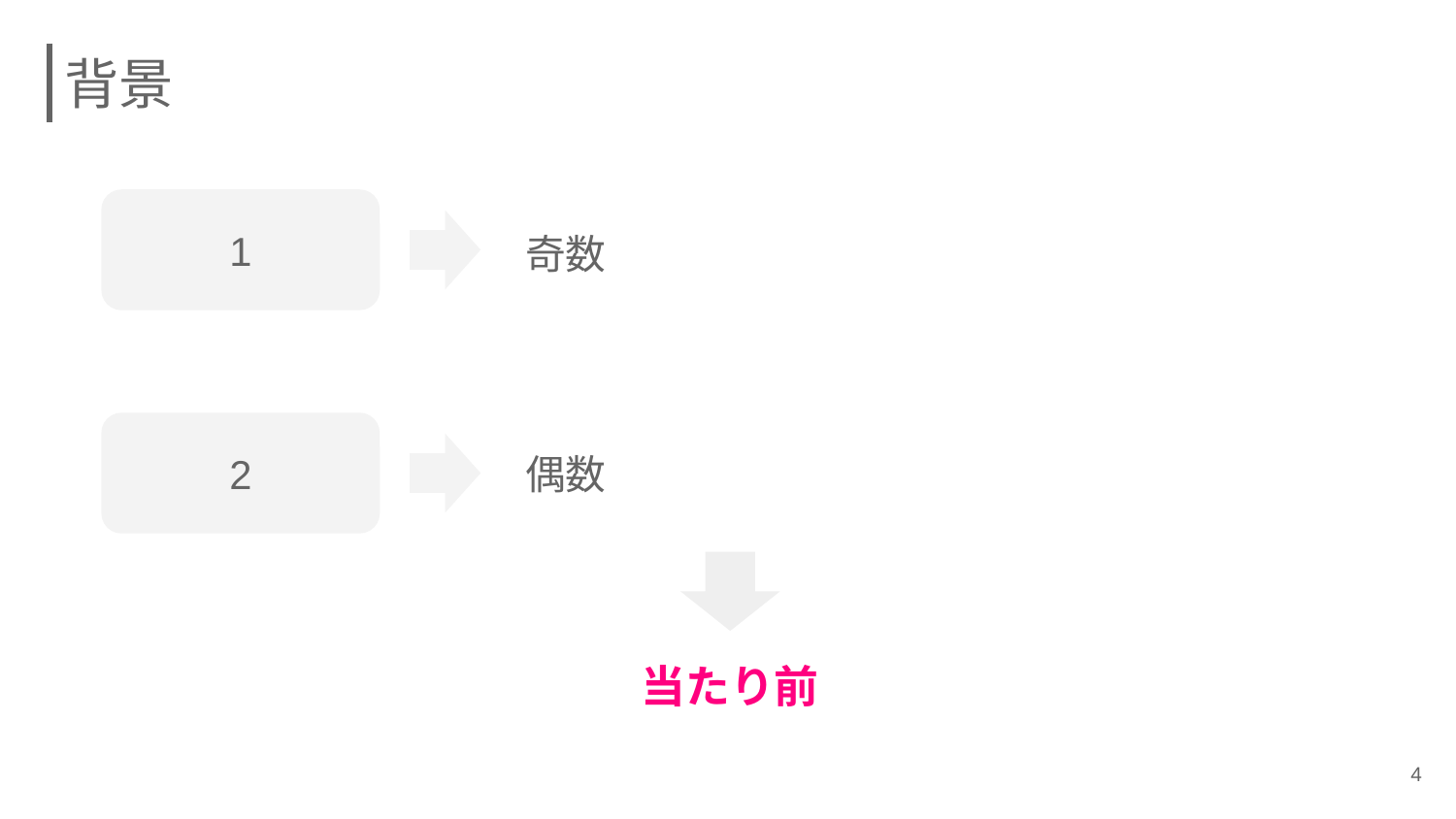

# 背景
1
奇数

偶数
2

当たり前
4